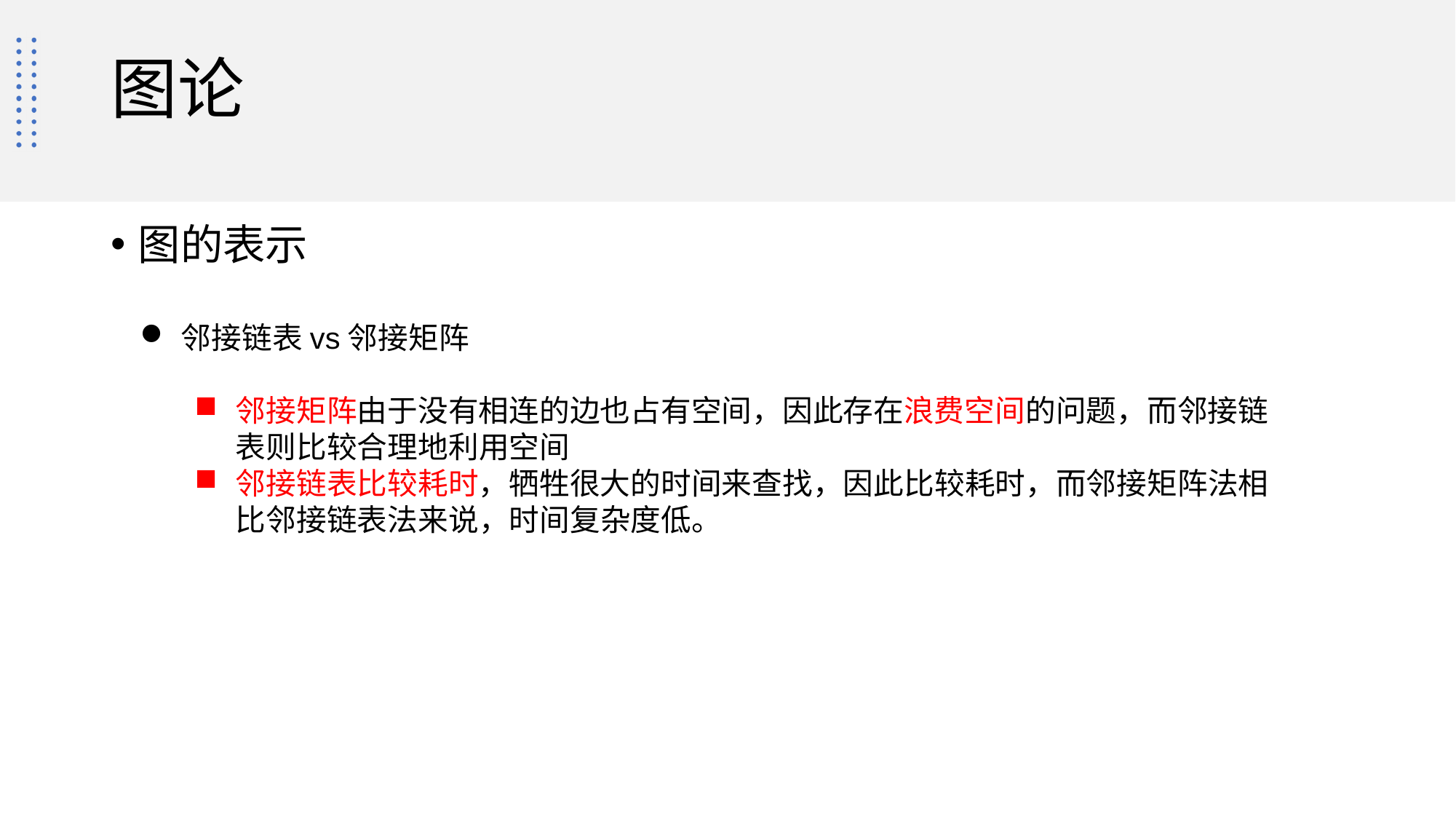

# 图论
图的表示
邻接链表vs邻接矩阵

邻接矩阵由于没有相连的边也占有空间，因此存在浪费空间的问题，而邻接链表则比较合理地利用空间
邻接链表比较耗时，牺牲很大的时间来查找，因此比较耗时，而邻接矩阵法相比邻接链表法来说，时间复杂度低。